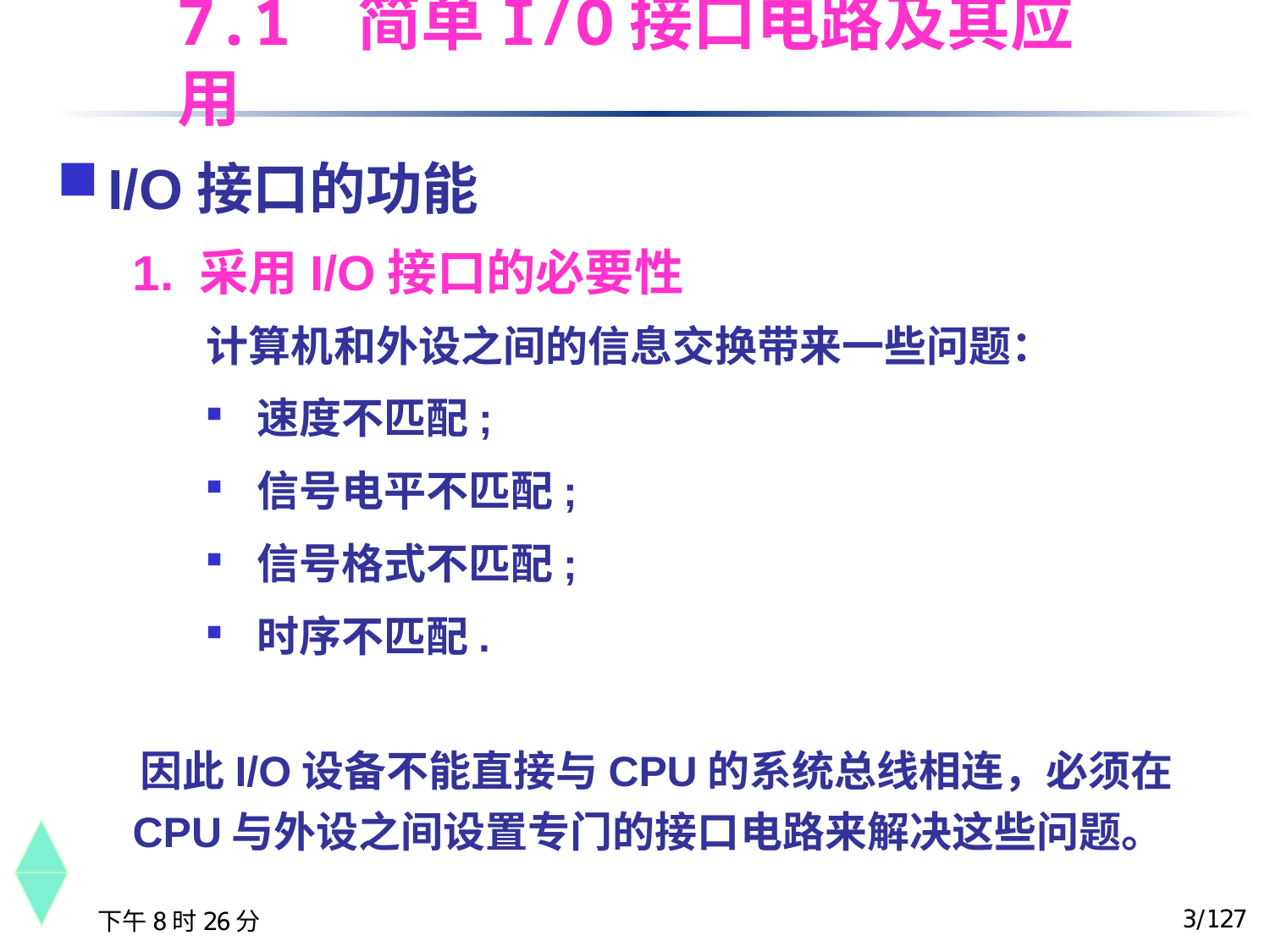

7.1	 简单I/O接口电路及其应用
I/O接口的功能
1. 采用I/O接口的必要性
计算机和外设之间的信息交换带来一些问题：
速度不匹配;
信号电平不匹配;
信号格式不匹配;
时序不匹配.

     因此I/O设备不能直接与CPU的系统总线相连，必须在CPU与外设之间设置专门的接口电路来解决这些问题。
3/127
下午8时26分